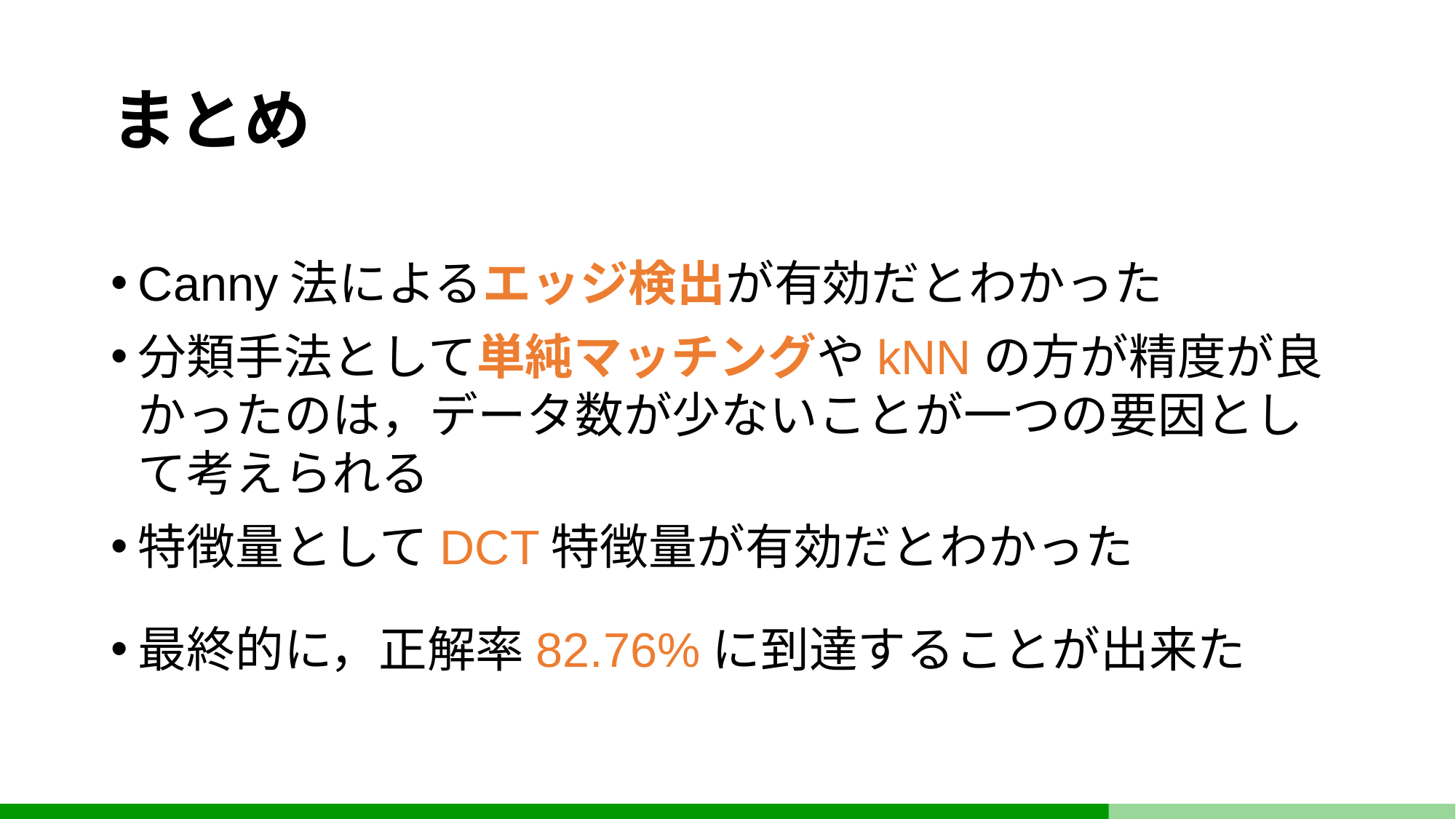

# まとめ
Canny法によるエッジ検出が有効だとわかった
分類手法として単純マッチングやkNNの方が精度が良かったのは，データ数が少ないことが一つの要因として考えられる
特徴量としてDCT特徴量が有効だとわかった
最終的に，正解率82.76%に到達することが出来た